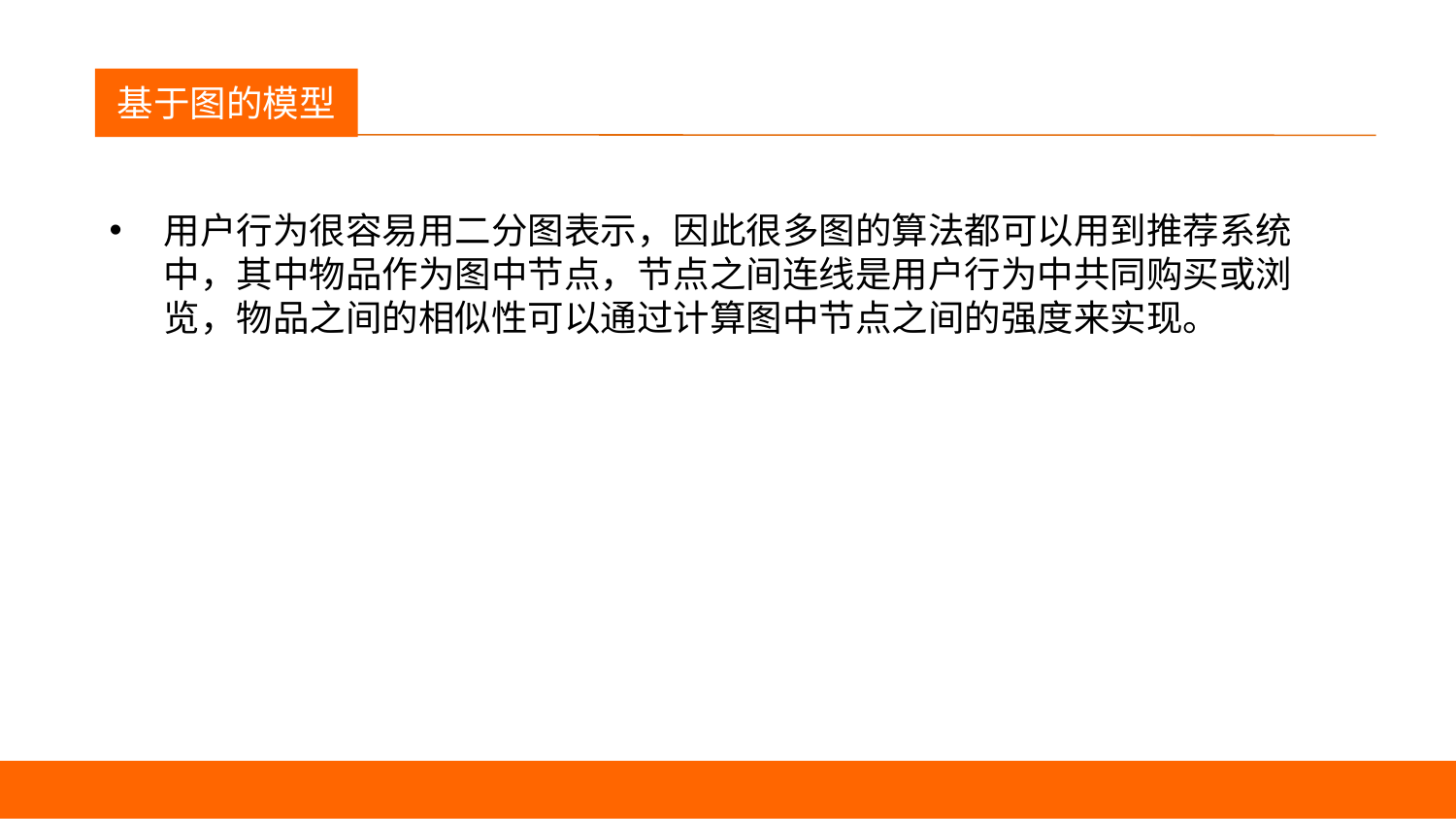

议程
基于图的模型

用户行为很容易用二分图表示，因此很多图的算法都可以用到推荐系统中，其中物品作为图中节点，节点之间连线是用户行为中共同购买或浏览，物品之间的相似性可以通过计算图中节点之间的强度来实现。